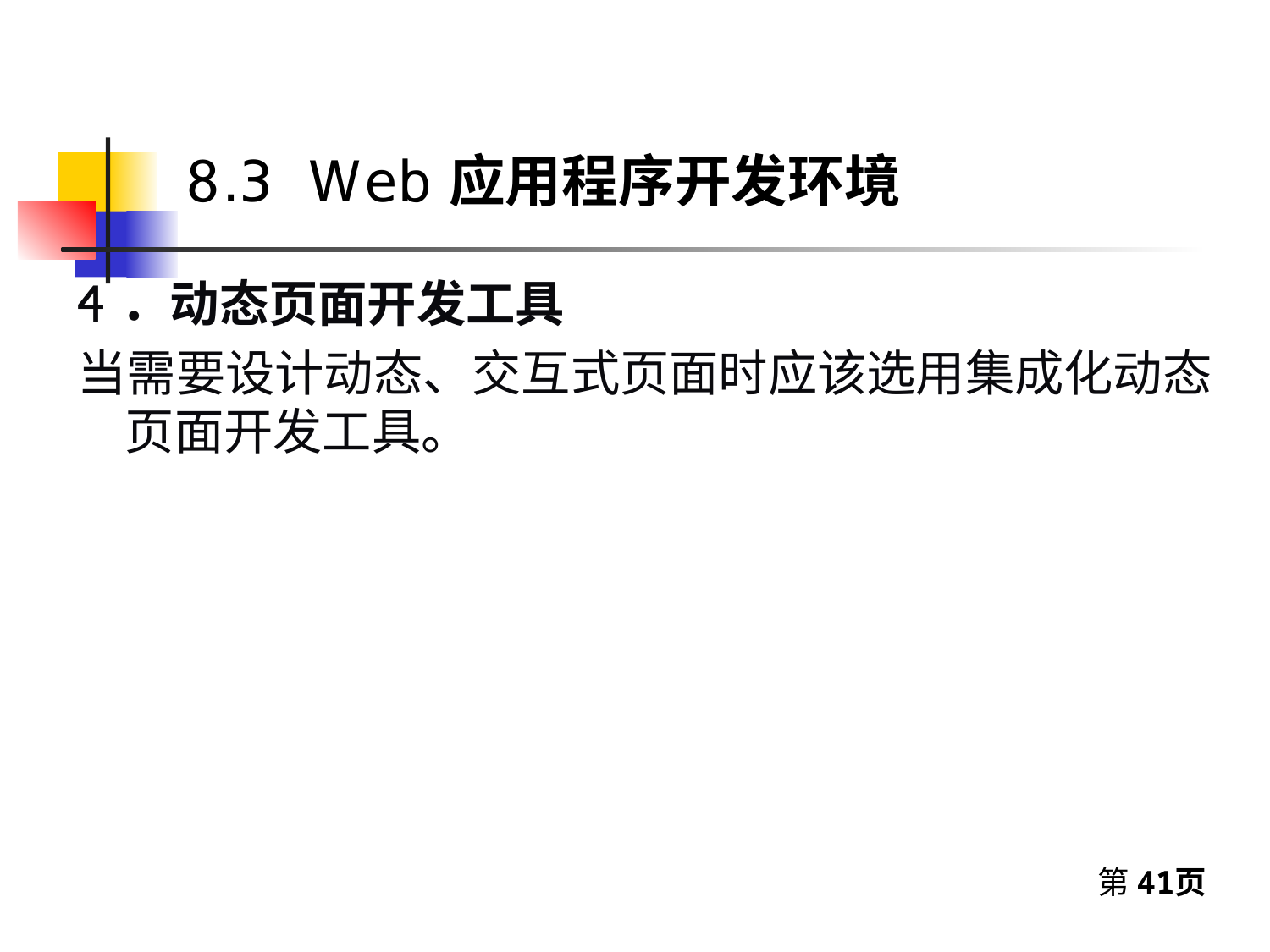

8.3  Web应用程序开发环境
4．动态页面开发工具
当需要设计动态、交互式页面时应该选用集成化动态页面开发工具。